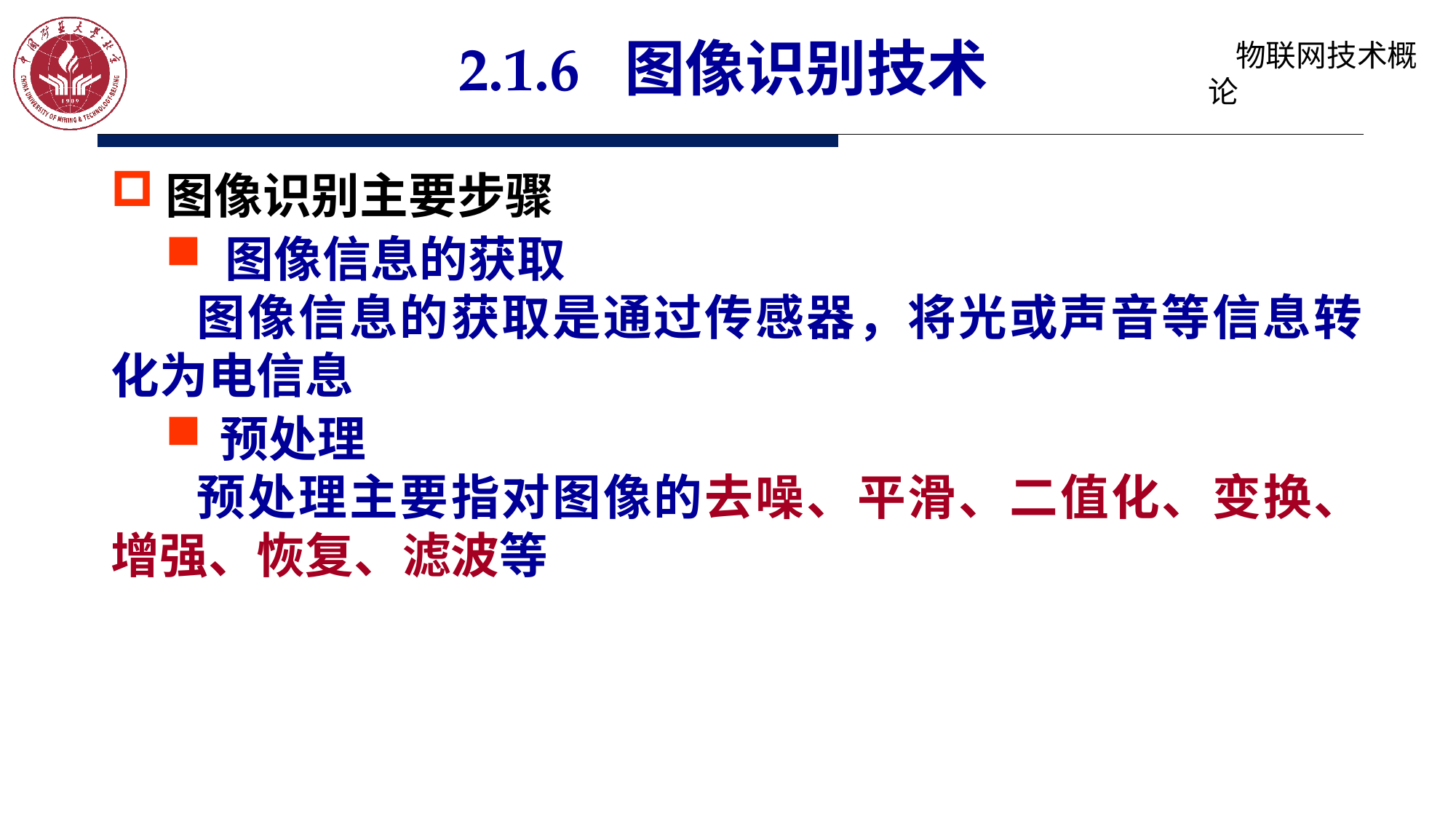

# 2.1.6  图像识别技术
图像识别主要步骤
 图像信息的获取
图像信息的获取是通过传感器，将光或声音等信息转化为电信息
预处理
预处理主要指对图像的去噪、平滑、二值化、变换、增强、恢复、滤波等